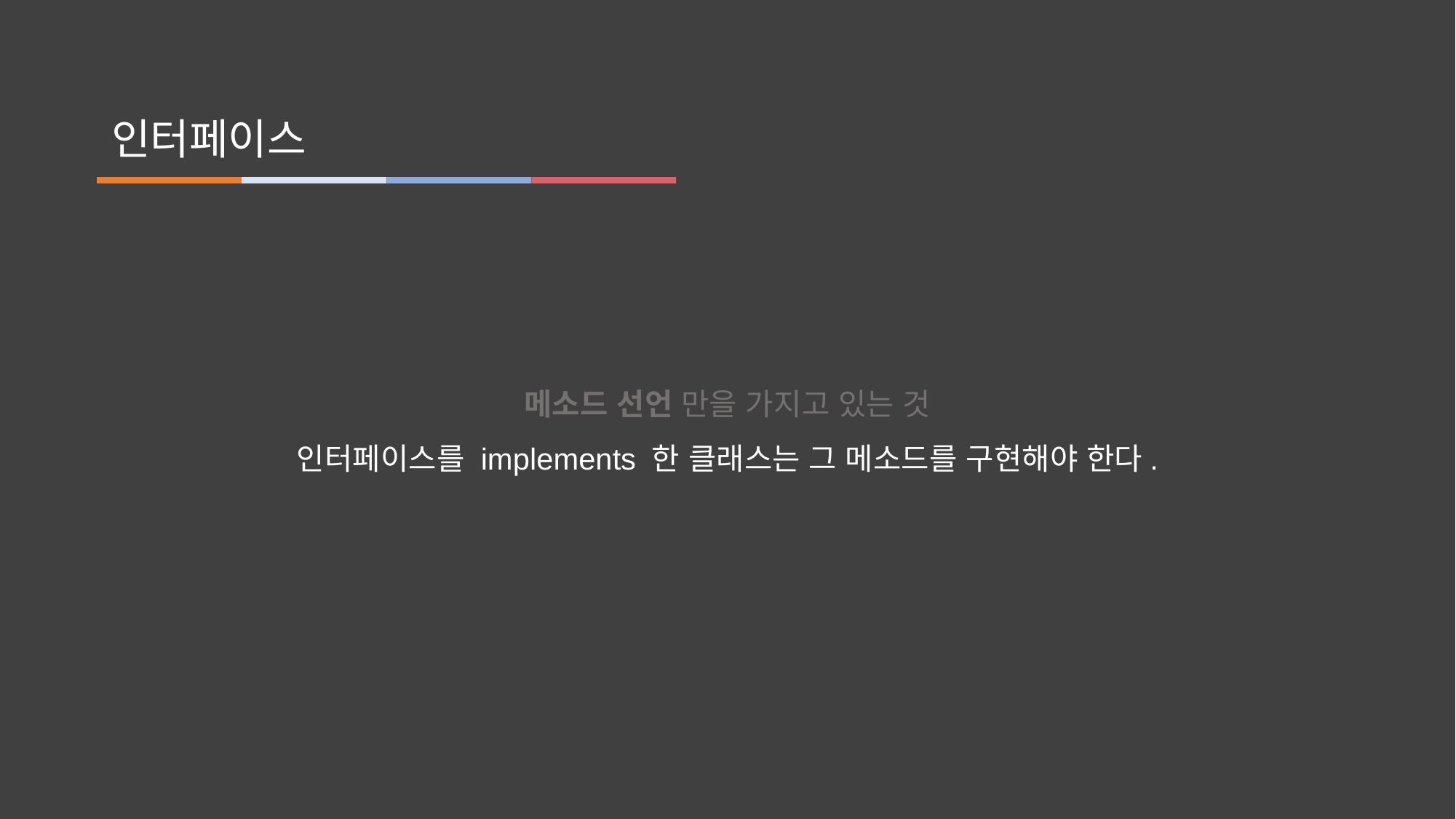

인터페이스

메소드 선언 만을 가지고 있는 것
인터페이스를 implements 한 클래스는 그 메소드를 구현해야 한다.